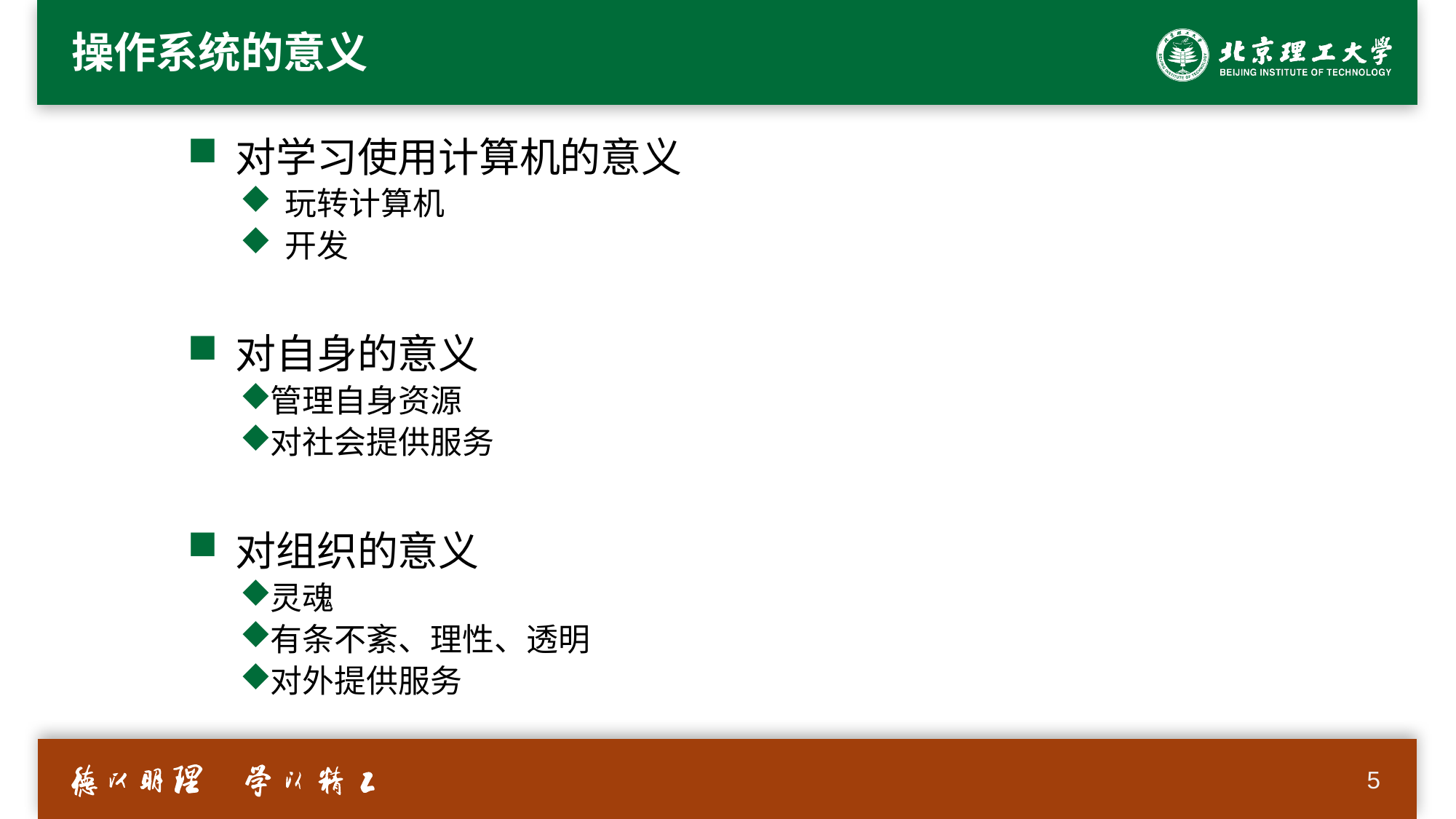

# 操作系统的意义
 对学习使用计算机的意义
 玩转计算机
 开发

 对自身的意义
管理自身资源
对社会提供服务

 对组织的意义
灵魂
有条不紊、理性、透明
对外提供服务